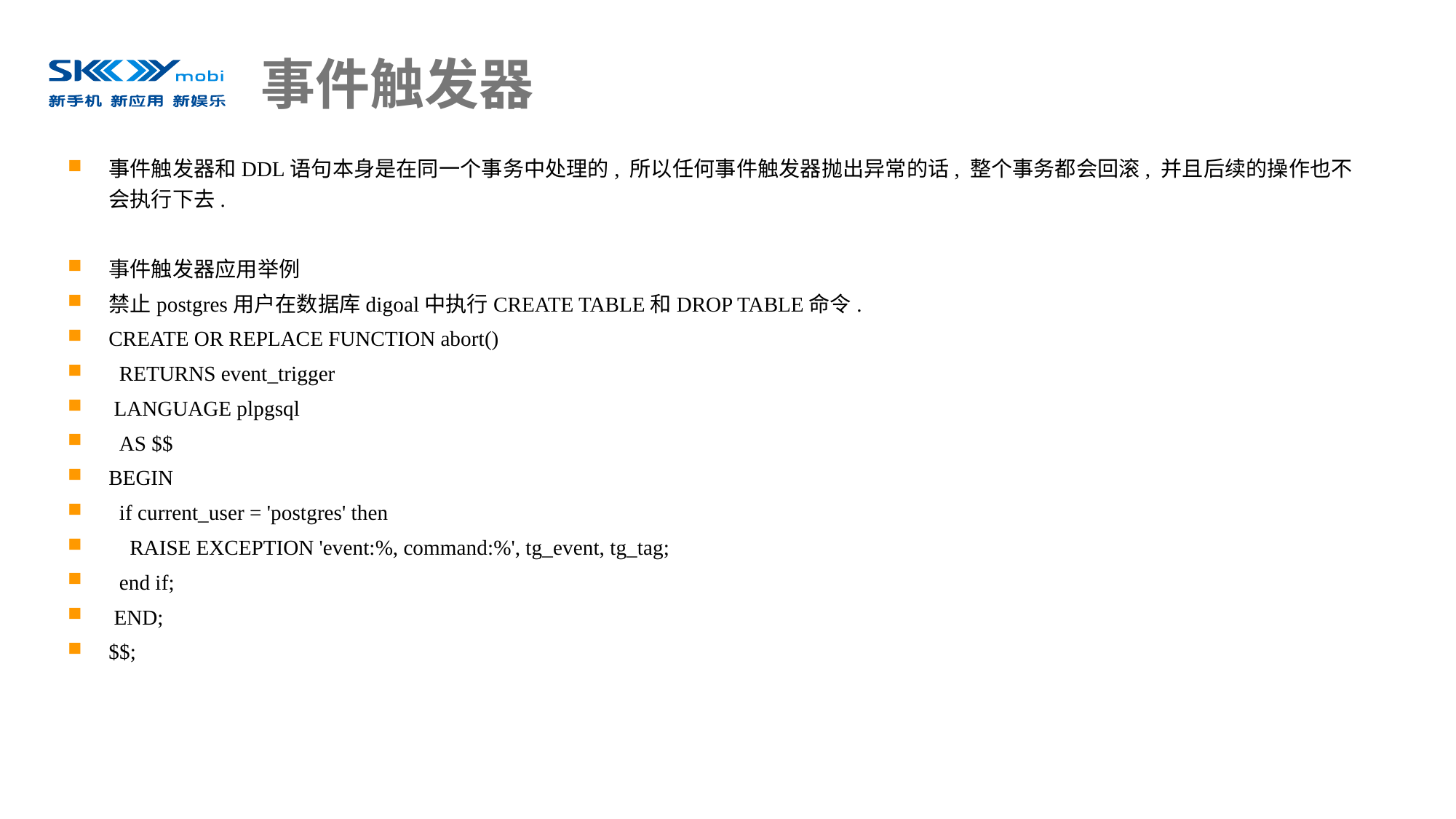

# 事件触发器
事件触发器和DDL语句本身是在同一个事务中处理的, 所以任何事件触发器抛出异常的话, 整个事务都会回滚, 并且后续的操作也不会执行下去.

事件触发器应用举例
禁止postgres用户在数据库digoal中执行CREATE TABLE和DROP TABLE命令.
CREATE OR REPLACE FUNCTION abort()
  RETURNS event_trigger
 LANGUAGE plpgsql
  AS $$
BEGIN
  if current_user = 'postgres' then
    RAISE EXCEPTION 'event:%, command:%', tg_event, tg_tag;
  end if;
 END;
$$;